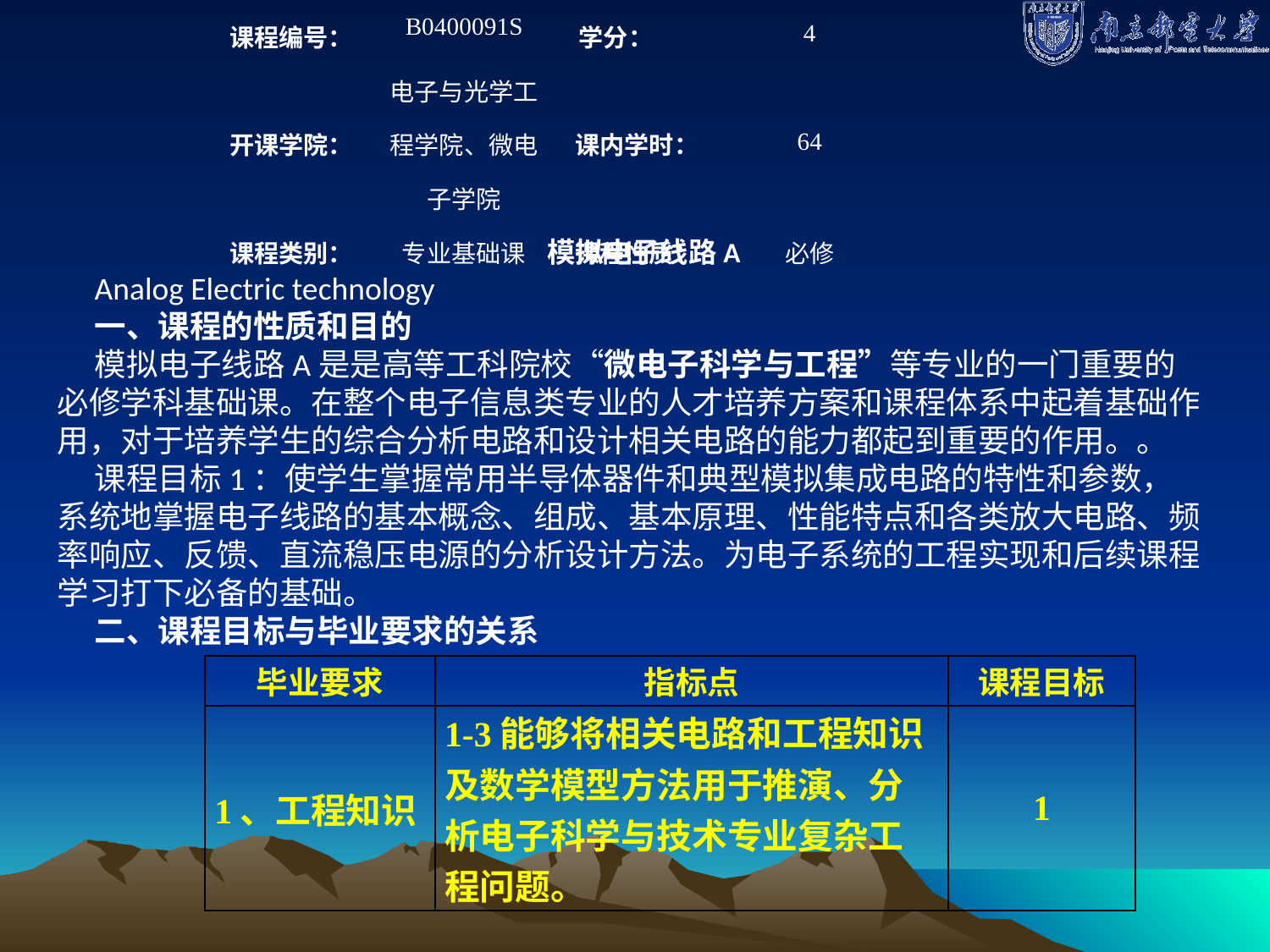

| 课程编号： | B0400091S | 学分： | 4 |
| --- | --- | --- | --- |
| 开课学院： | 电子与光学工程学院、微电子学院 | 课内学时： | 64 |
| 课程类别： | 专业基础课 | 课程性质： | 必修 |
模拟电子线路A
Analog Electric technology
一、课程的性质和目的
模拟电子线路A是是高等工科院校“微电子科学与工程”等专业的一门重要的必修学科基础课。在整个电子信息类专业的人才培养方案和课程体系中起着基础作用，对于培养学生的综合分析电路和设计相关电路的能力都起到重要的作用。。
课程目标1：使学生掌握常用半导体器件和典型模拟集成电路的特性和参数，系统地掌握电子线路的基本概念、组成、基本原理、性能特点和各类放大电路、频率响应、反馈、直流稳压电源的分析设计方法。为电子系统的工程实现和后续课程学习打下必备的基础。
二、课程目标与毕业要求的关系
| 毕业要求 | 指标点 | 课程目标 |
| --- | --- | --- |
| 1、工程知识 | 1-3能够将相关电路和工程知识及数学模型方法用于推演、分析电子科学与技术专业复杂工程问题。 | 1 |

35